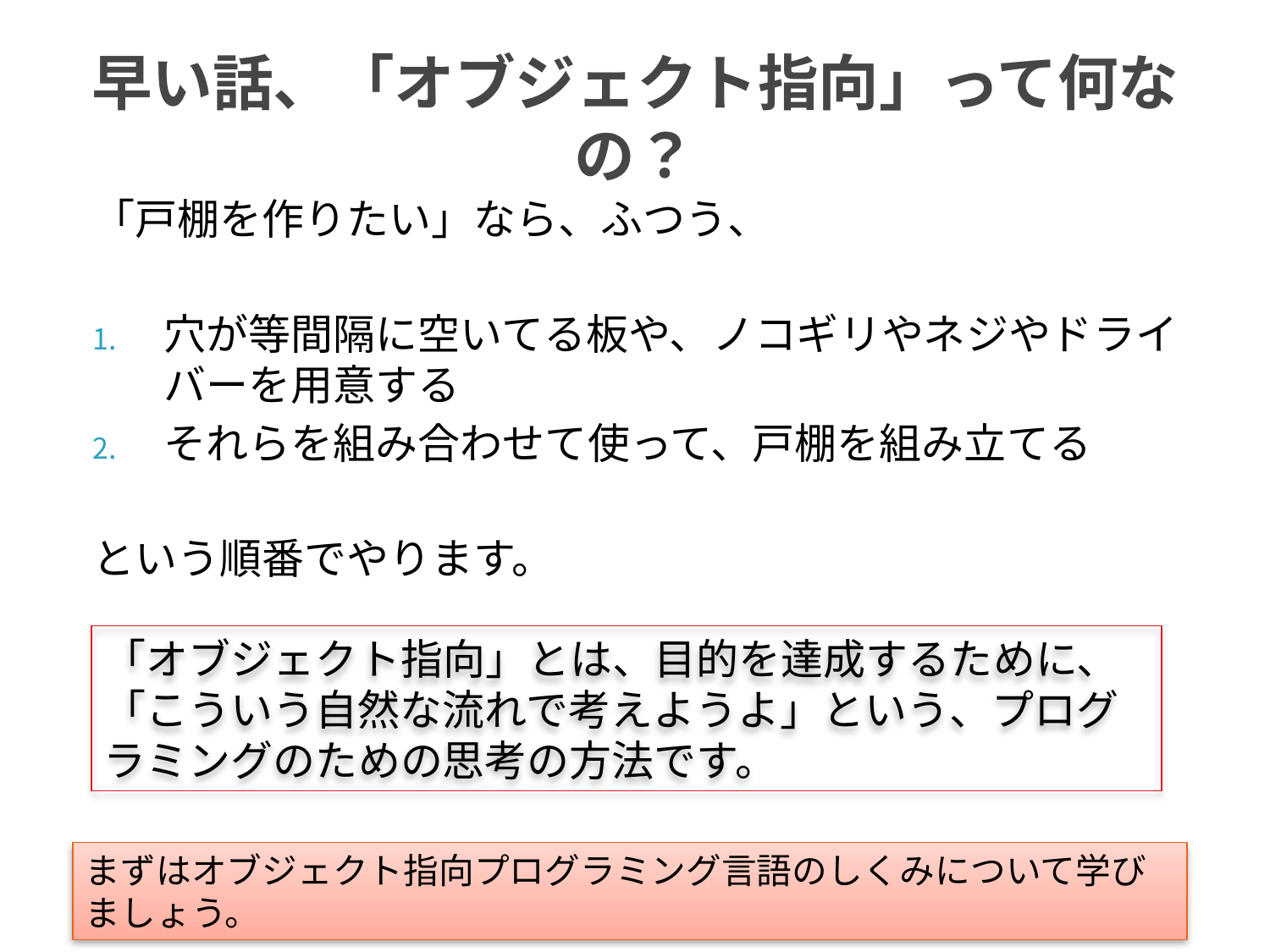

# 早い話、「オブジェクト指向」って何なの？
「戸棚を作りたい」なら、ふつう、

穴が等間隔に空いてる板や、ノコギリやネジやドライバーを用意する
それらを組み合わせて使って、戸棚を組み立てる

という順番でやります。

「オブジェクト指向」とは、目的を達成するために、「こういう自然な流れで考えようよ」という、プログラミングのための思考の方法です。
まずはオブジェクト指向プログラミング言語のしくみについて学びましょう。